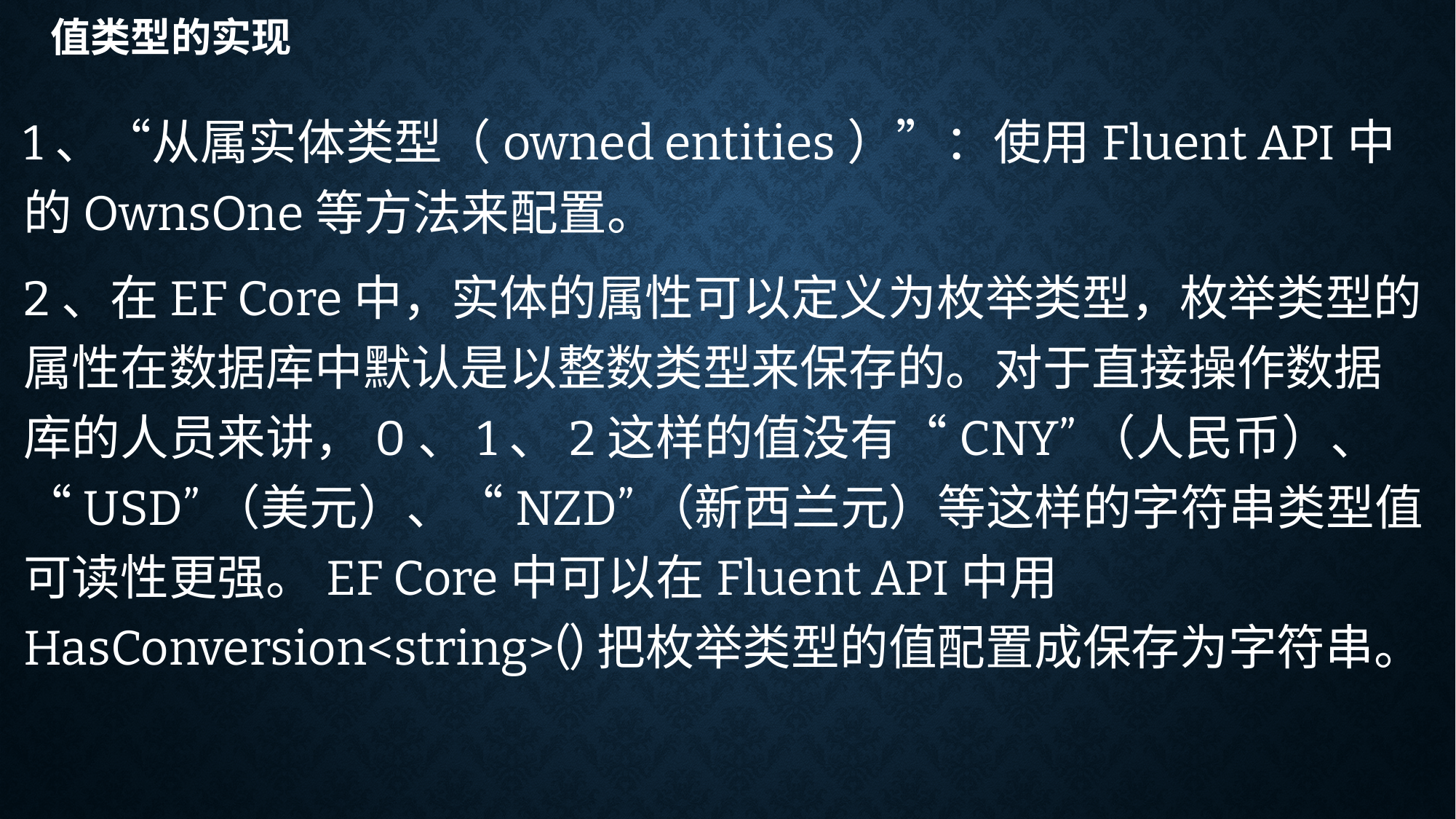

# 值类型的实现
1、“从属实体类型（owned entities）”：使用Fluent API中的OwnsOne等方法来配置。
2、在EF Core中，实体的属性可以定义为枚举类型，枚举类型的属性在数据库中默认是以整数类型来保存的。对于直接操作数据库的人员来讲，0、1、2这样的值没有“CNY”（人民币）、“USD”（美元）、“NZD”（新西兰元）等这样的字符串类型值可读性更强。EF Core中可以在Fluent API中用HasConversion<string>()把枚举类型的值配置成保存为字符串。